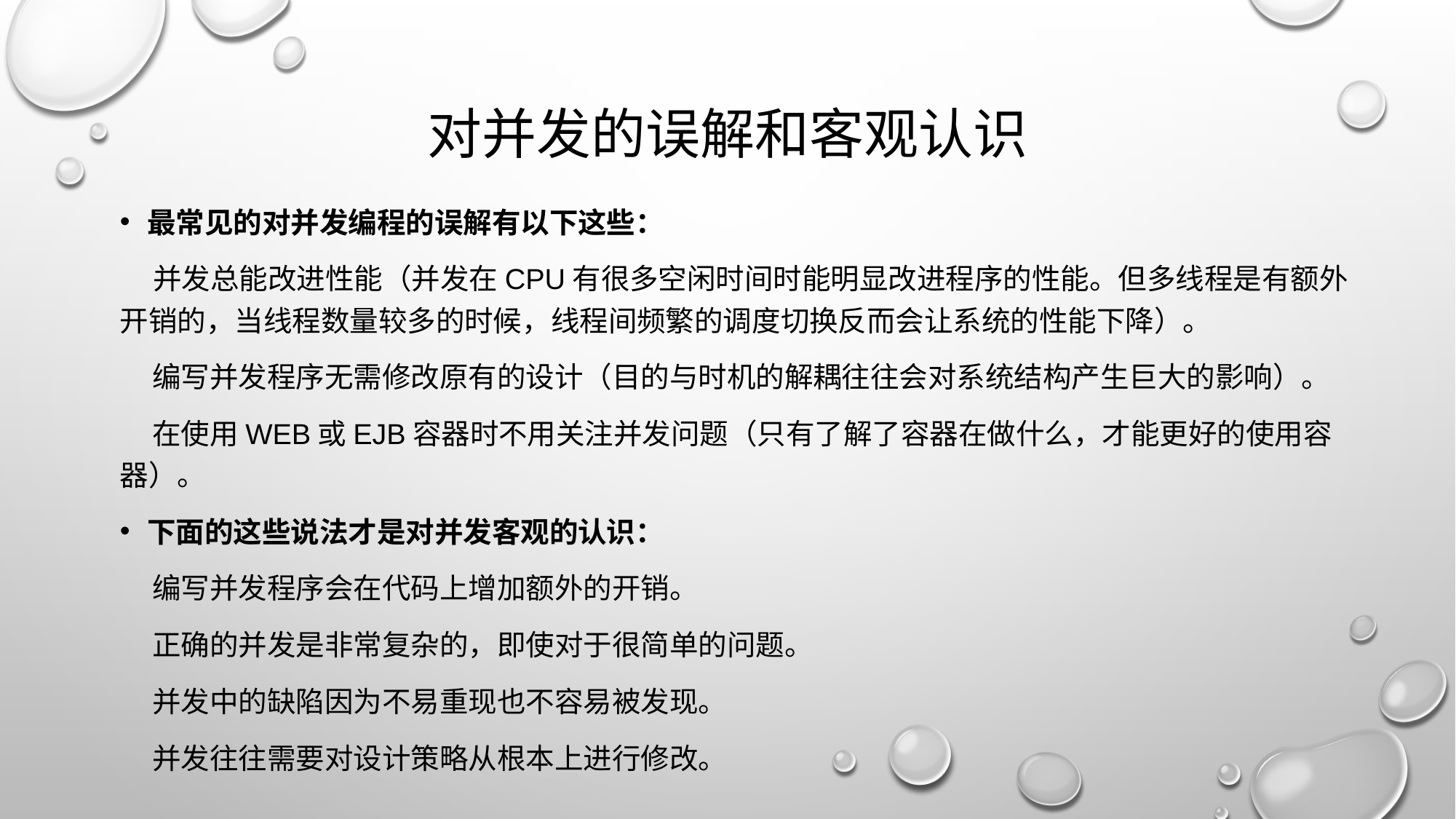

# 对并发的误解和客观认识
最常见的对并发编程的误解有以下这些：
    并发总能改进性能（并发在CPU有很多空闲时间时能明显改进程序的性能。但多线程是有额外开销的，当线程数量较多的时候，线程间频繁的调度切换反而会让系统的性能下降）。
    编写并发程序无需修改原有的设计（目的与时机的解耦往往会对系统结构产生巨大的影响）。
    在使用Web或EJB容器时不用关注并发问题（只有了解了容器在做什么，才能更好的使用容器）。
下面的这些说法才是对并发客观的认识：
    编写并发程序会在代码上增加额外的开销。
    正确的并发是非常复杂的，即使对于很简单的问题。
    并发中的缺陷因为不易重现也不容易被发现。
    并发往往需要对设计策略从根本上进行修改。